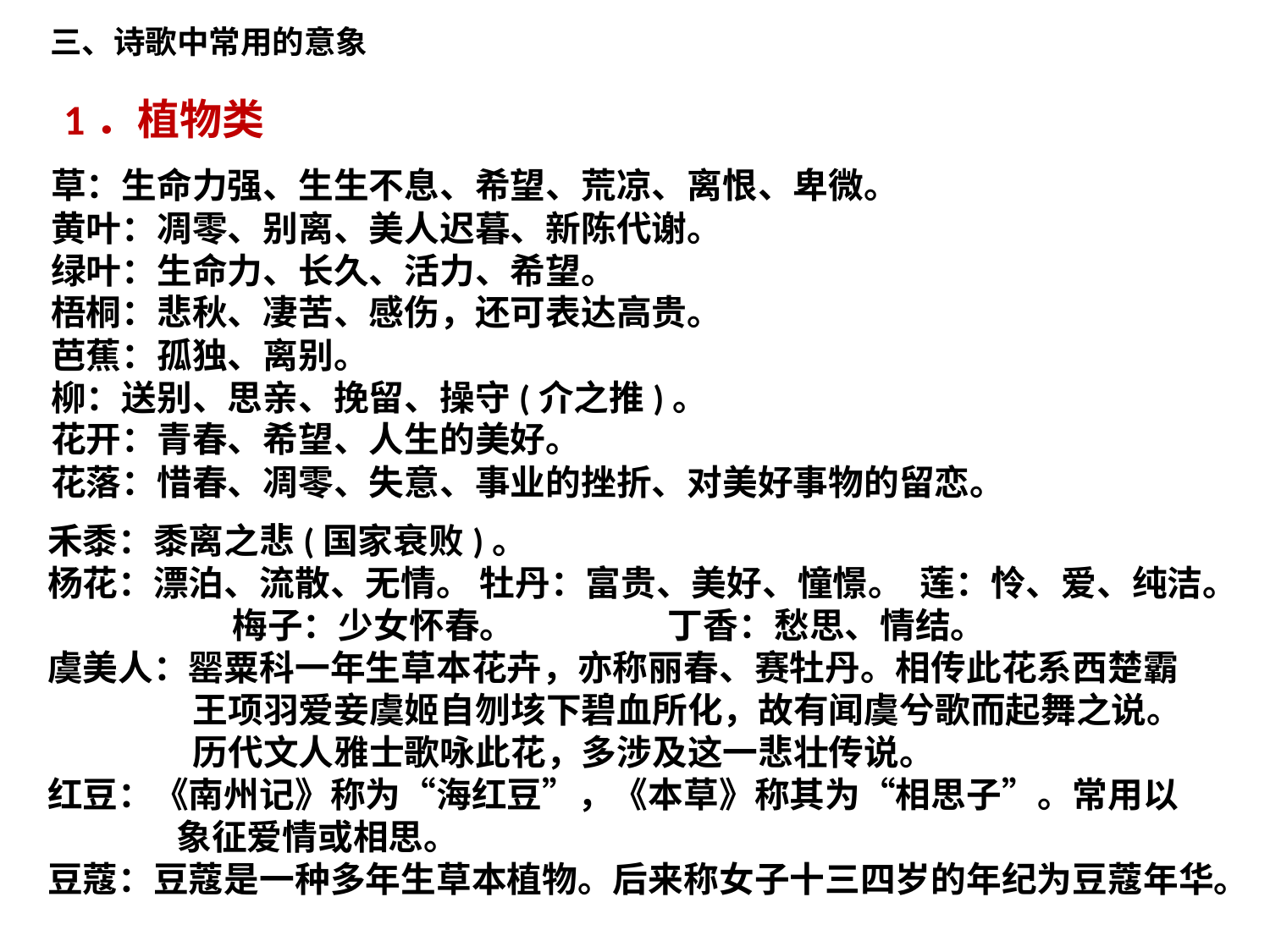

三、诗歌中常用的意象
1．植物类
草：生命力强、生生不息、希望、荒凉、离恨、卑微。
黄叶：凋零、别离、美人迟暮、新陈代谢。
绿叶：生命力、长久、活力、希望。
梧桐：悲秋、凄苦、感伤，还可表达高贵。
芭蕉：孤独、离别。
柳：送别、思亲、挽留、操守(介之推)。
花开：青春、希望、人生的美好。
花落：惜春、凋零、失意、事业的挫折、对美好事物的留恋。
禾黍：黍离之悲(国家衰败)。
杨花：漂泊、流散、无情。 牡丹：富贵、美好、憧憬。  莲：怜、爱、纯洁。                       梅子：少女怀春。                   丁香：愁思、情结。
虞美人：罂粟科一年生草本花卉，亦称丽春、赛牡丹。相传此花系西楚霸
                 王项羽爱妾虞姬自刎垓下碧血所化，故有闻虞兮歌而起舞之说。
                 历代文人雅士歌咏此花，多涉及这一悲壮传说。
红豆：《南州记》称为“海红豆”，《本草》称其为“相思子”。常用以
               象征爱情或相思。
豆蔻：豆蔻是一种多年生草本植物。后来称女子十三四岁的年纪为豆蔻年华。